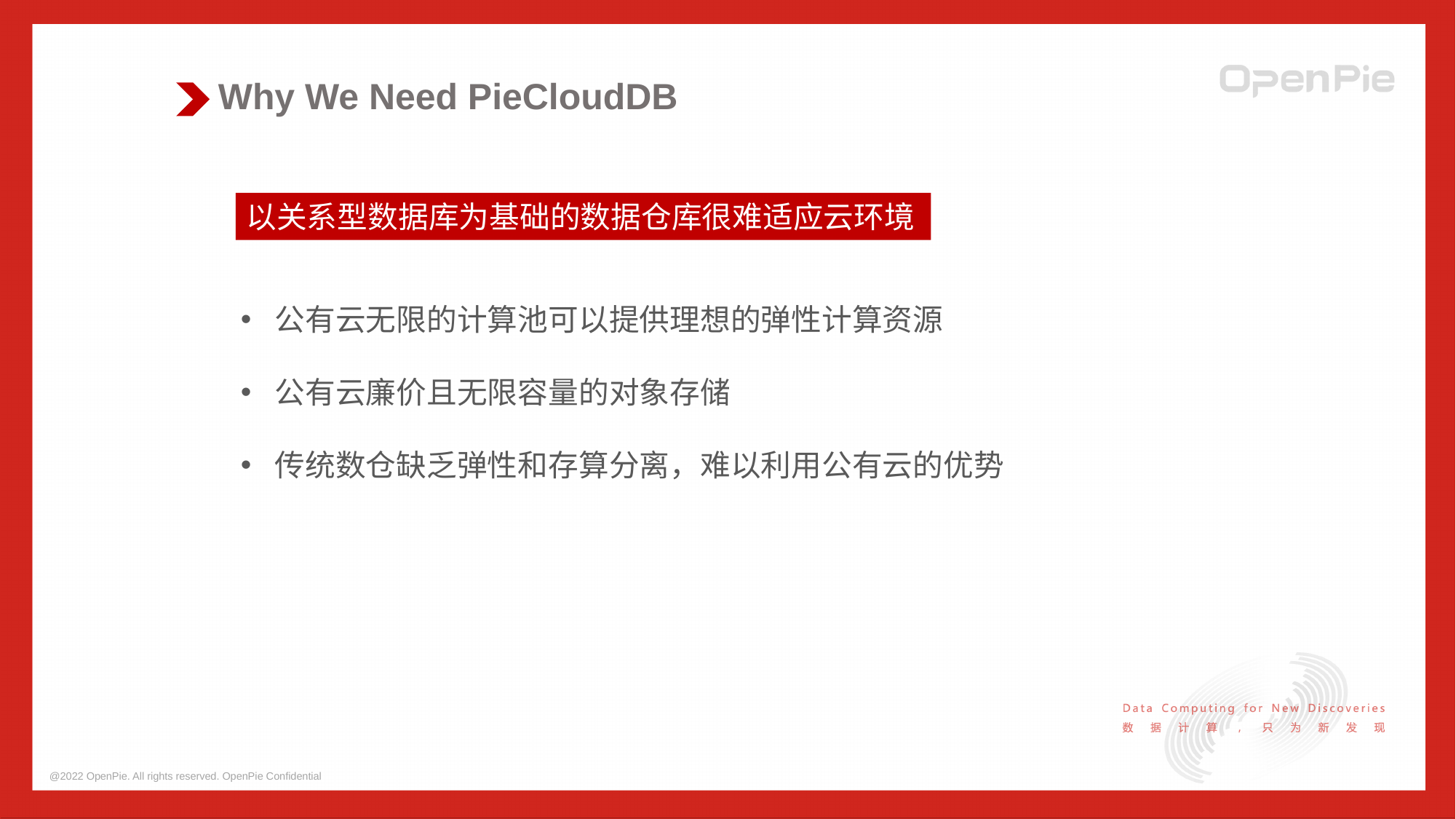

Why We Need PieCloudDB

以关系型数据库为基础的数据仓库很难适应云环境
公有云无限的计算池可以提供理想的弹性计算资源
公有云廉价且无限容量的对象存储
传统数仓缺乏弹性和存算分离，难以利用公有云的优势